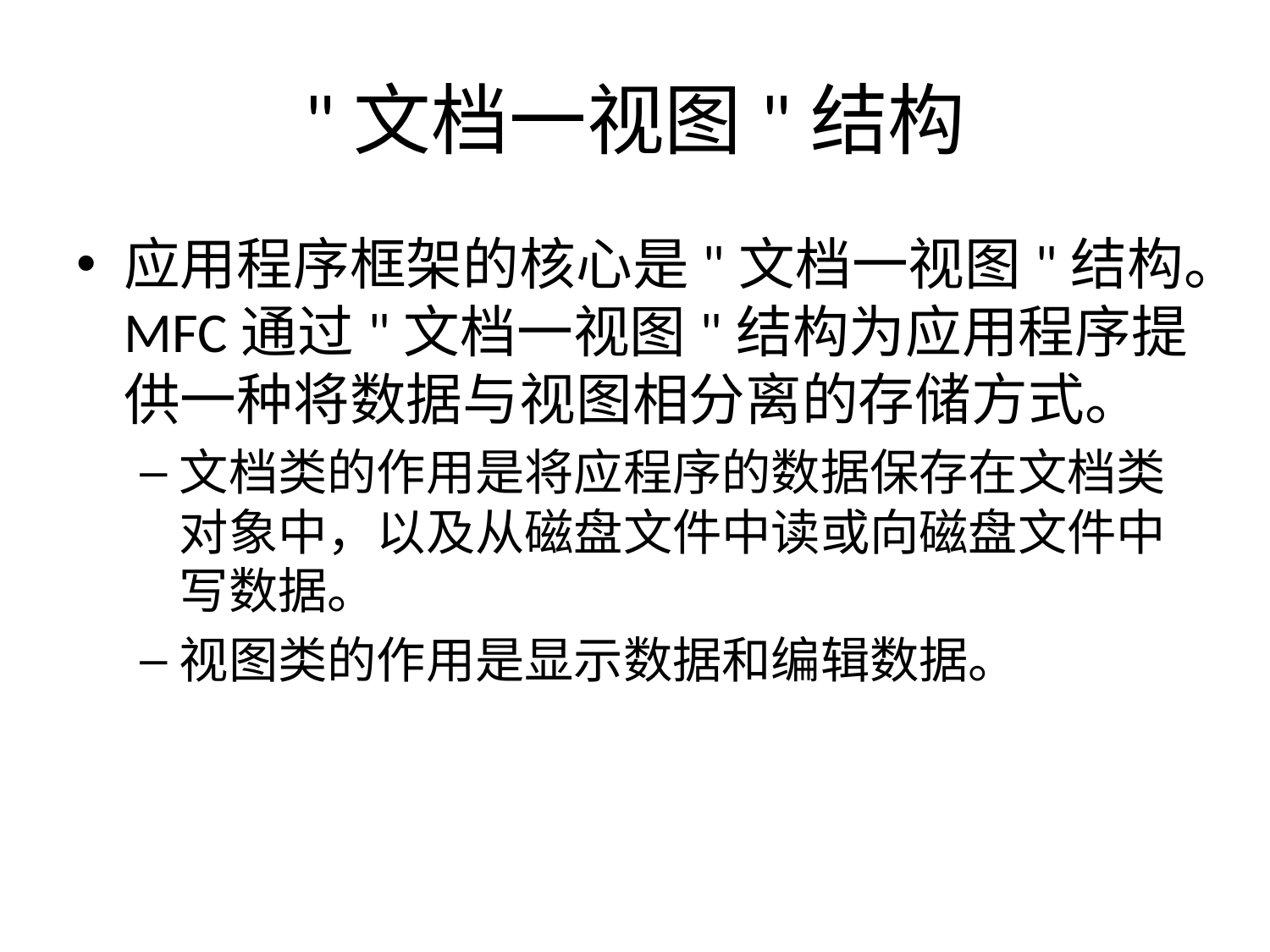

# "文档一视图"结构
应用程序框架的核心是"文档一视图"结构。MFC通过"文档一视图"结构为应用程序提供一种将数据与视图相分离的存储方式。
文档类的作用是将应程序的数据保存在文档类对象中，以及从磁盘文件中读或向磁盘文件中写数据。
视图类的作用是显示数据和编辑数据。